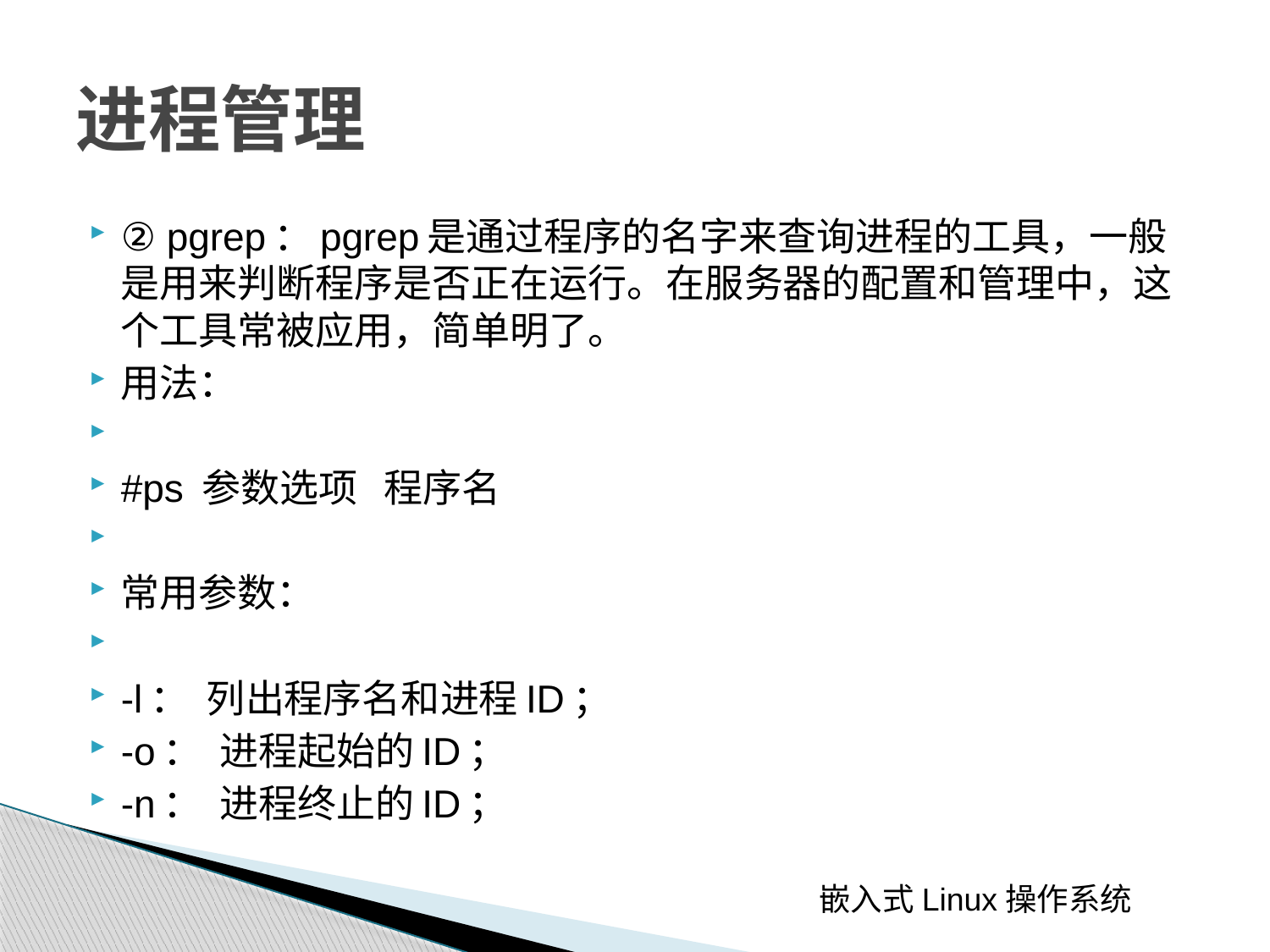

# 进程管理
② pgrep：pgrep是通过程序的名字来查询进程的工具，一般是用来判断程序是否正在运行。在服务器的配置和管理中，这个工具常被应用，简单明了。
用法：

#ps 参数选项   程序名

常用参数：

-l：  列出程序名和进程ID；
-o：  进程起始的ID；
-n：  进程终止的ID；

         嵌入式Linux操作系统